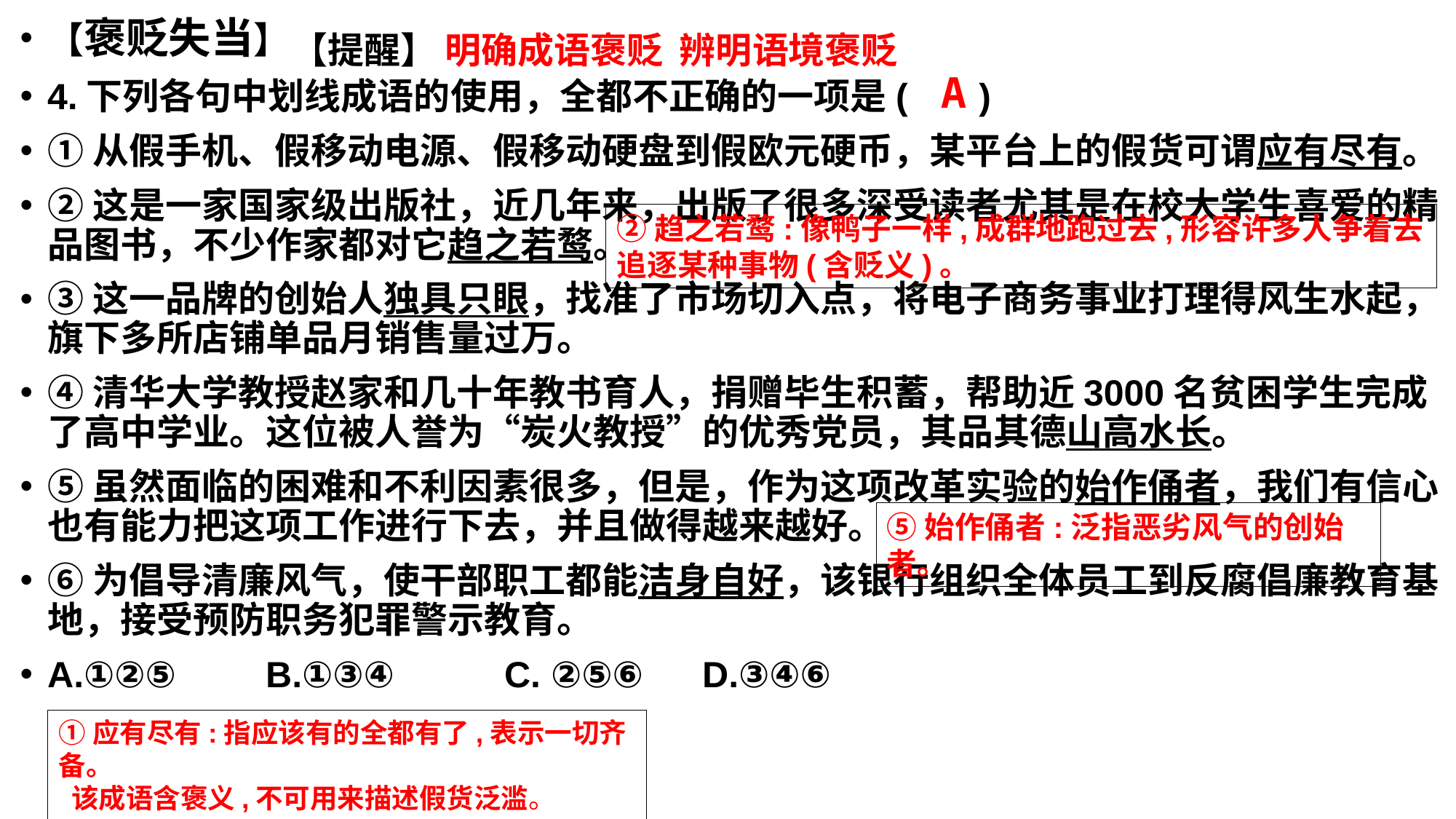

【提醒】 明确成语褒贬  辨明语境褒贬
【褒贬失当】
4.下列各句中划线成语的使用，全都不正确的一项是(       )
①从假手机、假移动电源、假移动硬盘到假欧元硬币，某平台上的假货可谓应有尽有。
②这是一家国家级出版社，近几年来，出版了很多深受读者尤其是在校大学生喜爱的精品图书，不少作家都对它趋之若鹜。
③这一品牌的创始人独具只眼，找准了市场切入点，将电子商务事业打理得风生水起，旗下多所店铺单品月销售量过万。
④清华大学教授赵家和几十年教书育人，捐赠毕生积蓄，帮助近3000名贫困学生完成了高中学业。这位被人誉为“炭火教授”的优秀党员，其品其德山高水长。
⑤虽然面临的困难和不利因素很多，但是，作为这项改革实验的始作俑者，我们有信心也有能力把这项工作进行下去，并且做得越来越好。
⑥为倡导清廉风气，使干部职工都能洁身自好，该银行组织全体员工到反腐倡廉教育基地，接受预防职务犯罪警示教育。
A.①②⑤	B.①③④	  C. ②⑤⑥	D.③④⑥
A
②趋之若鹜:像鸭子一样,成群地跑过去,形容许多人争着去追逐某种事物(含贬义)。
⑤始作俑者:泛指恶劣风气的创始者。
①应有尽有:指应该有的全都有了,表示一切齐备。
 该成语含褒义,不可用来描述假货泛滥。